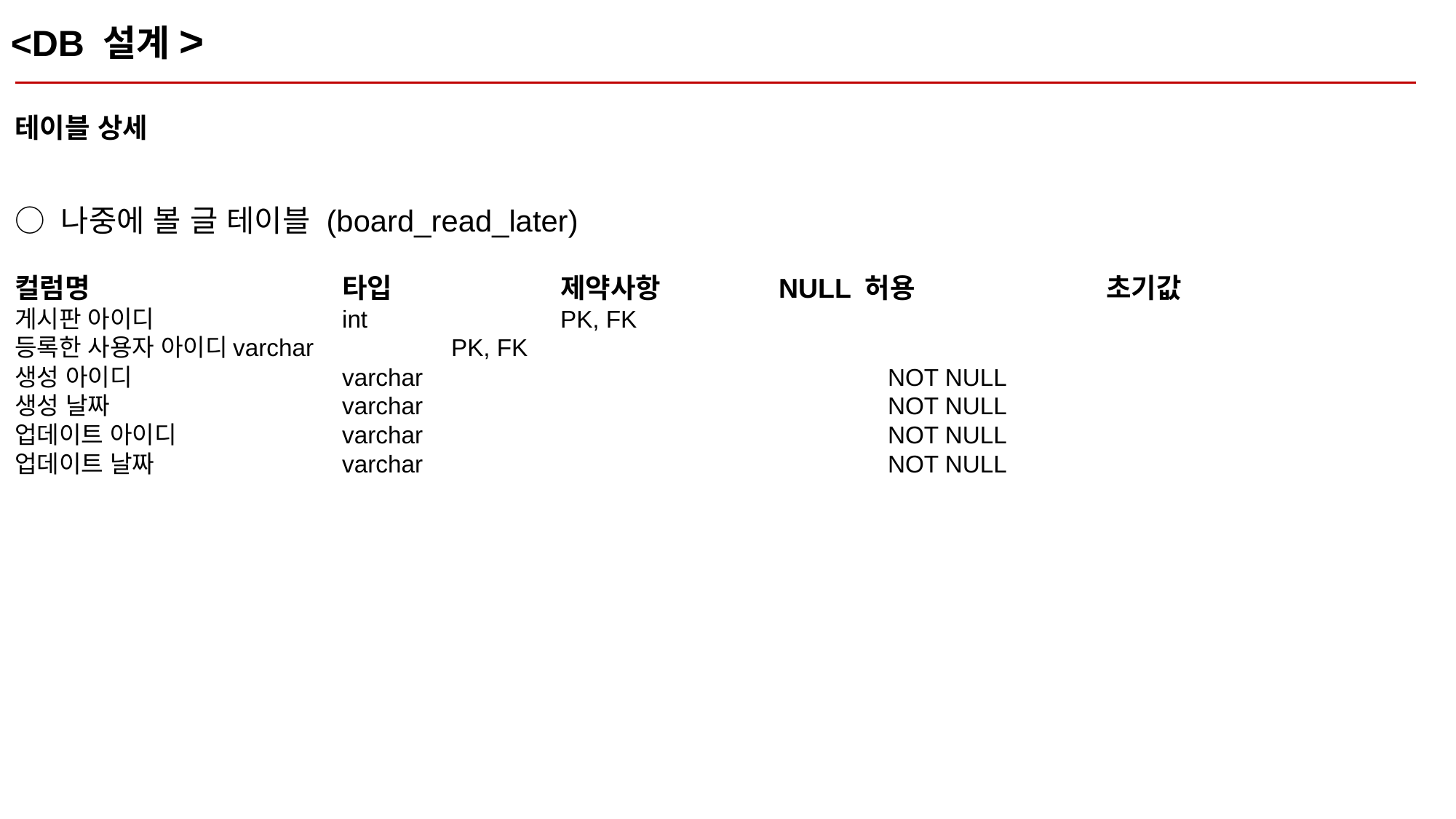

<DB 설계>
테이블 상세

○ 나중에 볼 글 테이블 (board_read_later)

컬럼명			타입		제약사항		NULL 허용		초기값
게시판 아이디		int		PK, FK
등록한 사용자 아이디	varchar		PK, FK
생성 아이디		varchar					NOT NULL
생성 날짜			varchar					NOT NULL
업데이트 아이디		varchar					NOT NULL
업데이트 날짜		varchar					NOT NULL